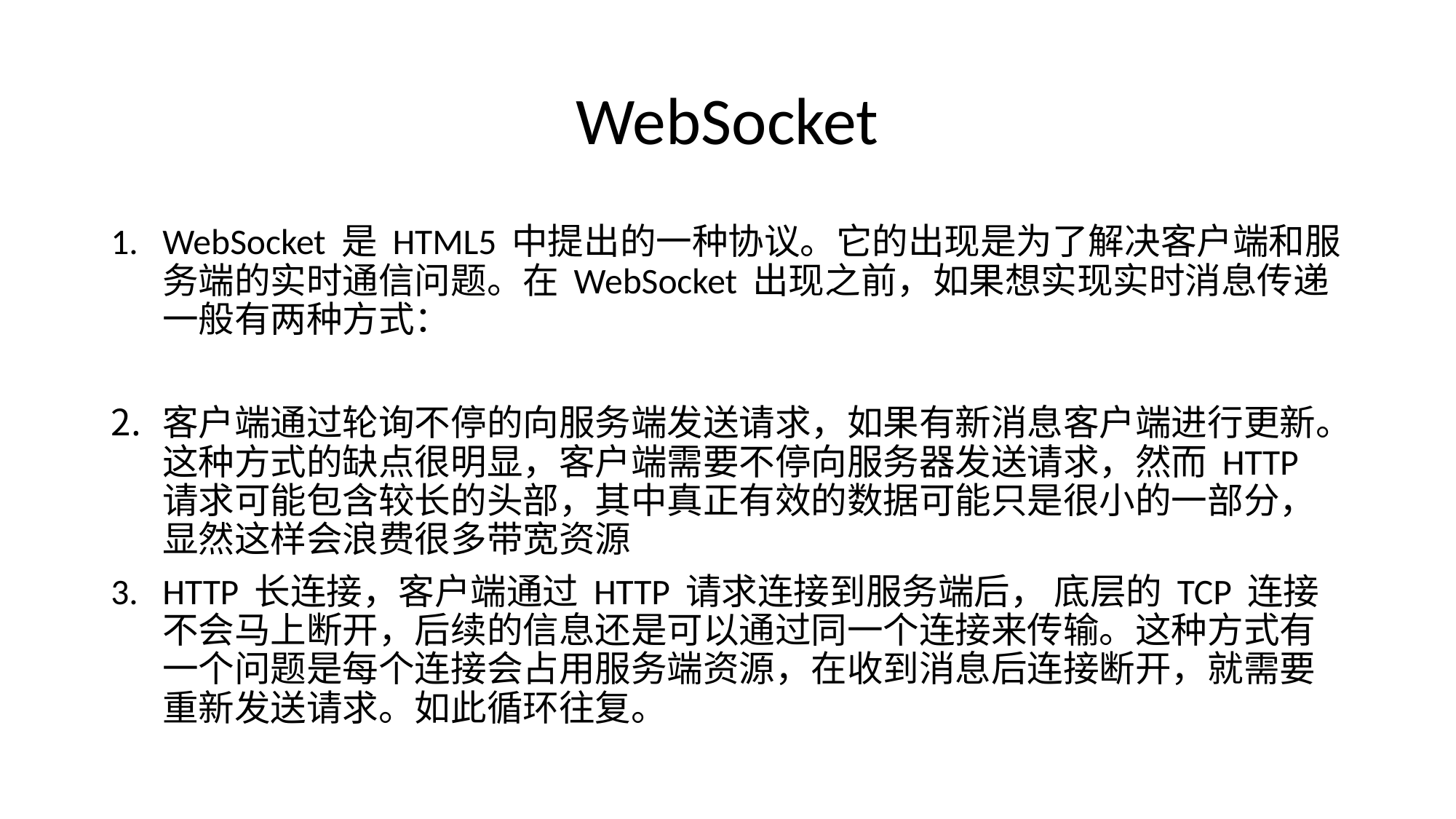

# WebSocket
WebSocket 是 HTML5 中提出的一种协议。它的出现是为了解决客户端和服务端的实时通信问题。在 WebSocket 出现之前，如果想实现实时消息传递一般有两种方式：

客户端通过轮询不停的向服务端发送请求，如果有新消息客户端进行更新。这种方式的缺点很明显，客户端需要不停向服务器发送请求，然而 HTTP 请求可能包含较长的头部，其中真正有效的数据可能只是很小的一部分，显然这样会浪费很多带宽资源
HTTP 长连接，客户端通过 HTTP 请求连接到服务端后， 底层的 TCP 连接不会马上断开，后续的信息还是可以通过同一个连接来传输。这种方式有一个问题是每个连接会占用服务端资源，在收到消息后连接断开，就需要重新发送请求。如此循环往复。